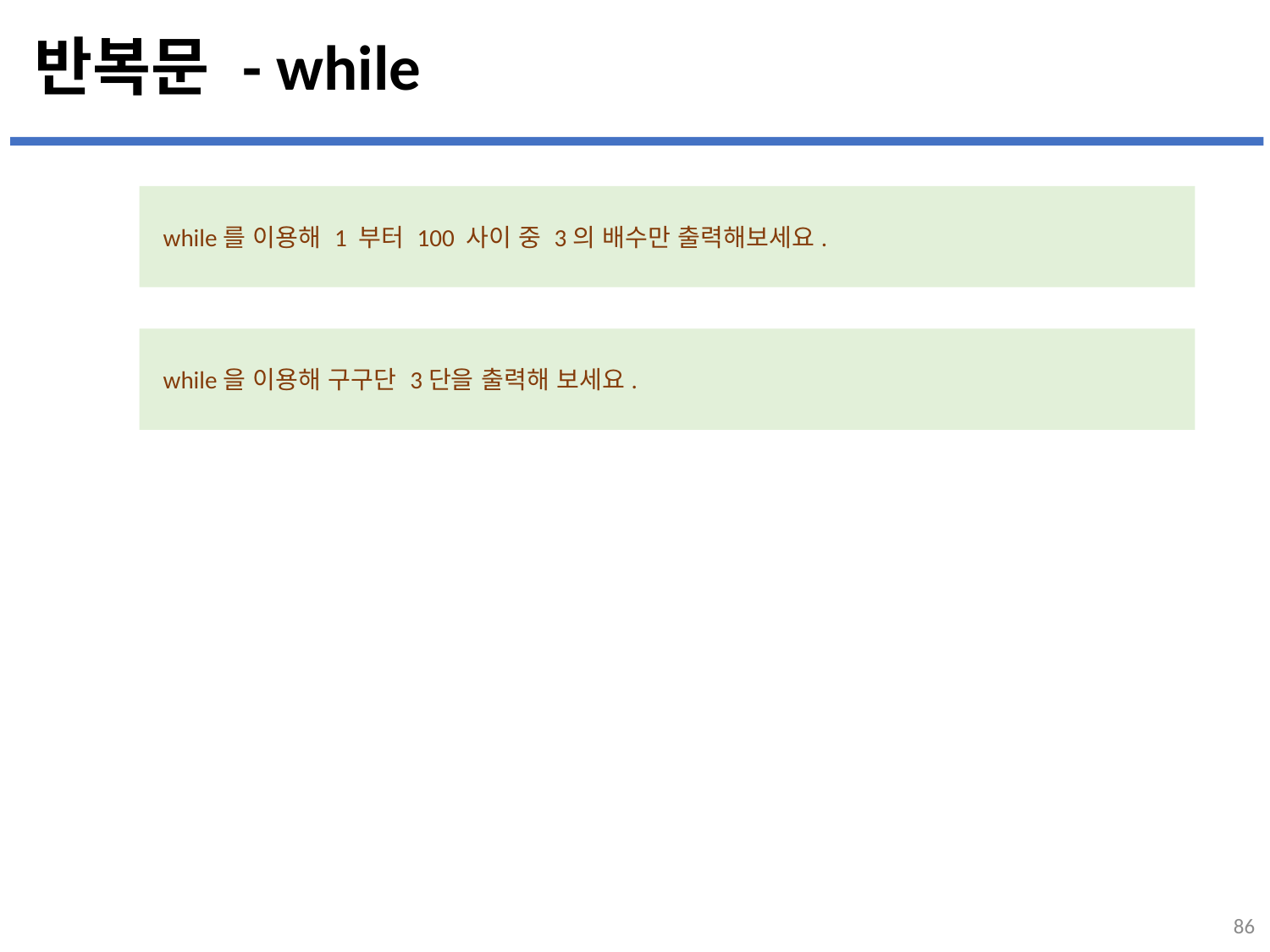

# 반복문 - while

  while를 이용해 1 부터 100 사이 중 3의 배수만 출력해보세요.

  while을 이용해 구구단 3단을 출력해 보세요.

86